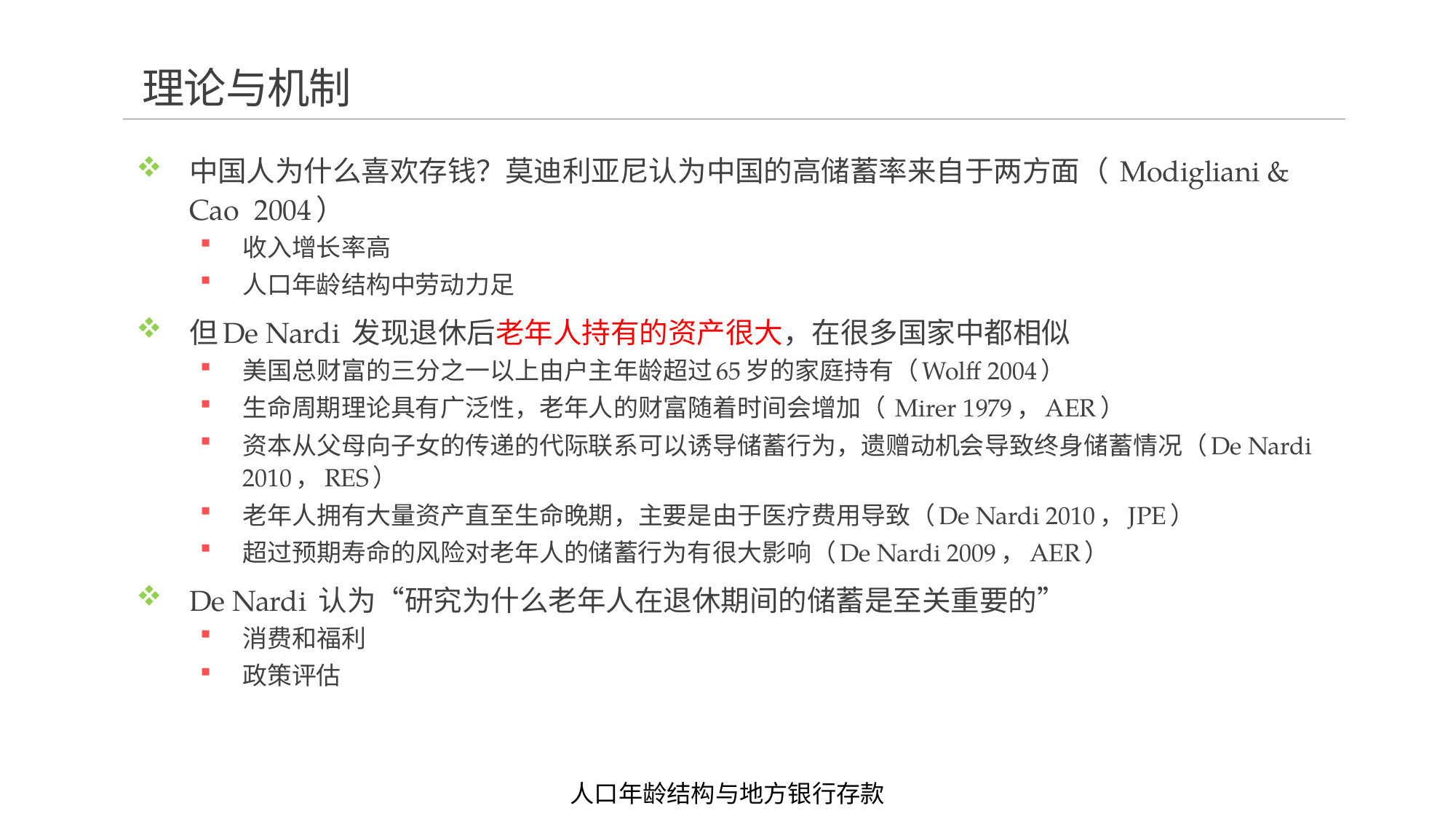

# 理论与机制
中国人为什么喜欢存钱？莫迪利亚尼认为中国的高储蓄率来自于两方面（ Modigliani & Cao  2004）
收入增长率高
人口年龄结构中劳动力足
但De Nardi 发现退休后老年人持有的资产很大，在很多国家中都相似
美国总财富的三分之一以上由户主年龄超过65岁的家庭持有（Wolff 2004）
生命周期理论具有广泛性，老年人的财富随着时间会增加（ Mirer 1979，AER）
资本从父母向子女的传递的代际联系可以诱导储蓄行为，遗赠动机会导致终身储蓄情况（De Nardi 2010，RES）
老年人拥有大量资产直至生命晚期，主要是由于医疗费用导致（De Nardi 2010，JPE）
超过预期寿命的风险对老年人的储蓄行为有很大影响（De Nardi 2009，AER）
De Nardi 认为“研究为什么老年人在退休期间的储蓄是至关重要的”
消费和福利
政策评估

人口年龄结构与地方银行存款